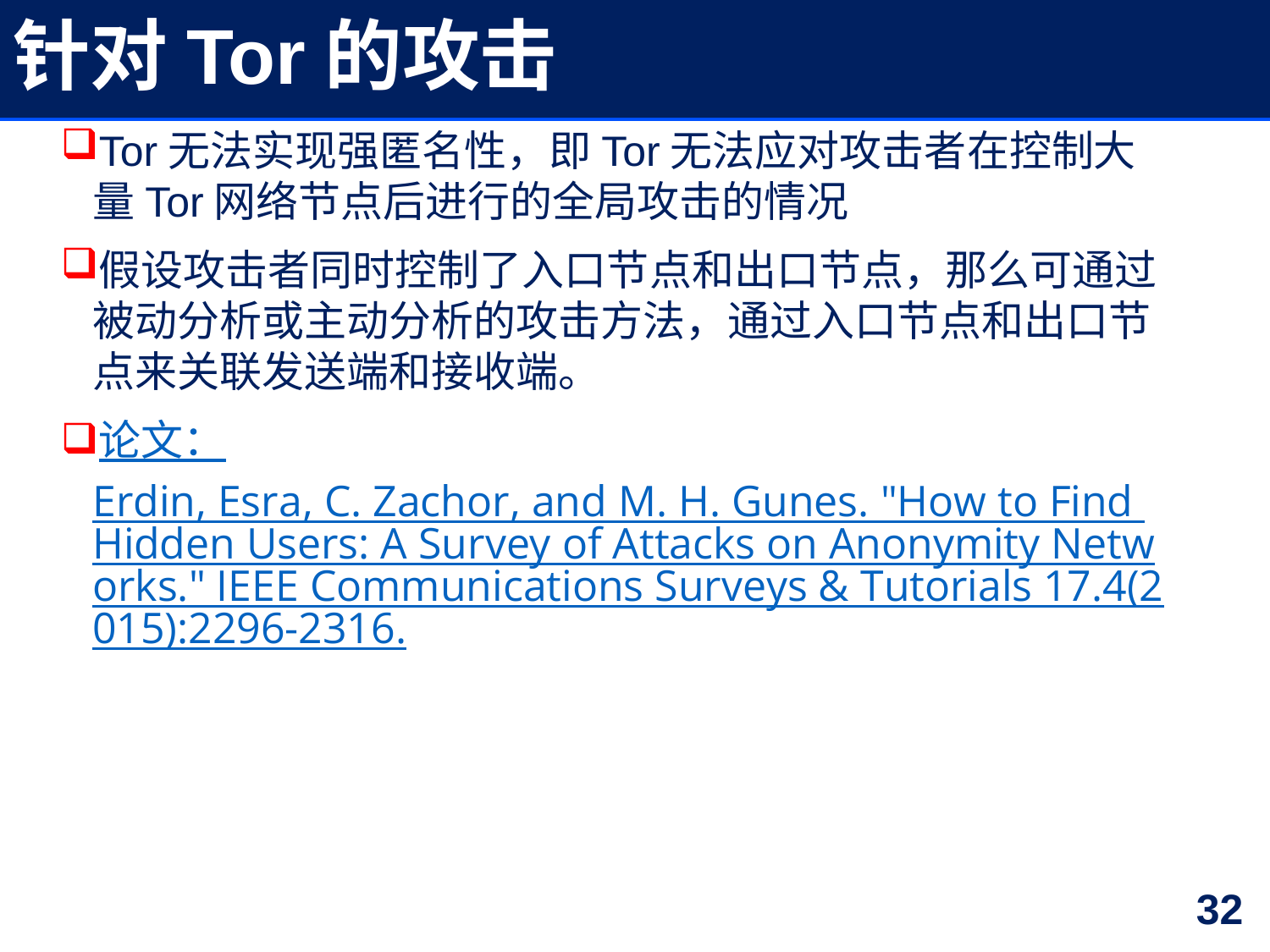

# 针对Tor的攻击
Tor无法实现强匿名性，即Tor无法应对攻击者在控制大量Tor网络节点后进行的全局攻击的情况
假设攻击者同时控制了入口节点和出口节点，那么可通过被动分析或主动分析的攻击方法，通过入口节点和出口节点来关联发送端和接收端。
论文：Erdin, Esra, C. Zachor, and M. H. Gunes. "How to Find Hidden Users: A Survey of Attacks on Anonymity Networks." IEEE Communications Surveys & Tutorials 17.4(2015):2296-2316.
32